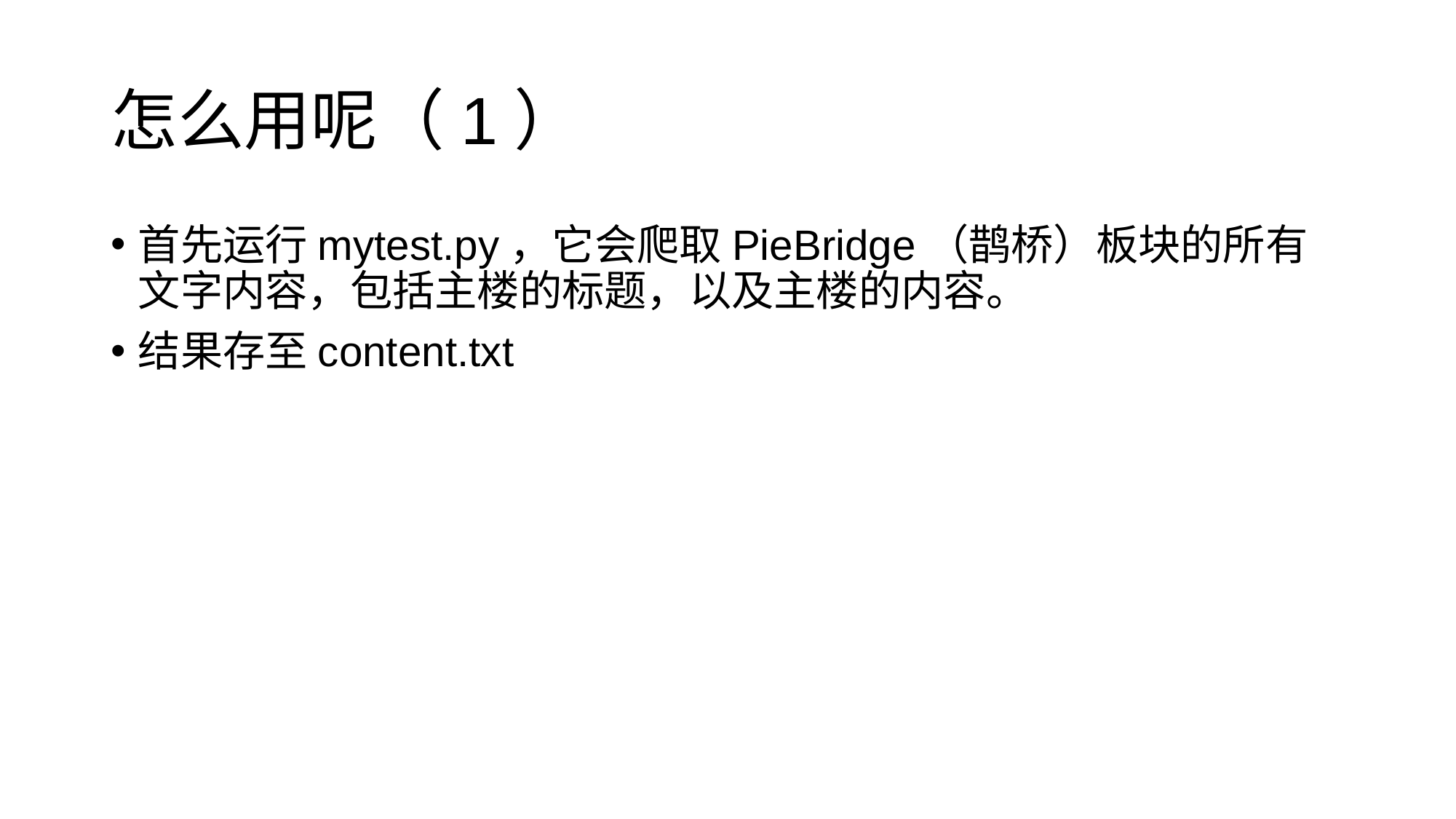

# 怎么用呢（1）
首先运行mytest.py，它会爬取PieBridge（鹊桥）板块的所有文字内容，包括主楼的标题，以及主楼的内容。
结果存至content.txt